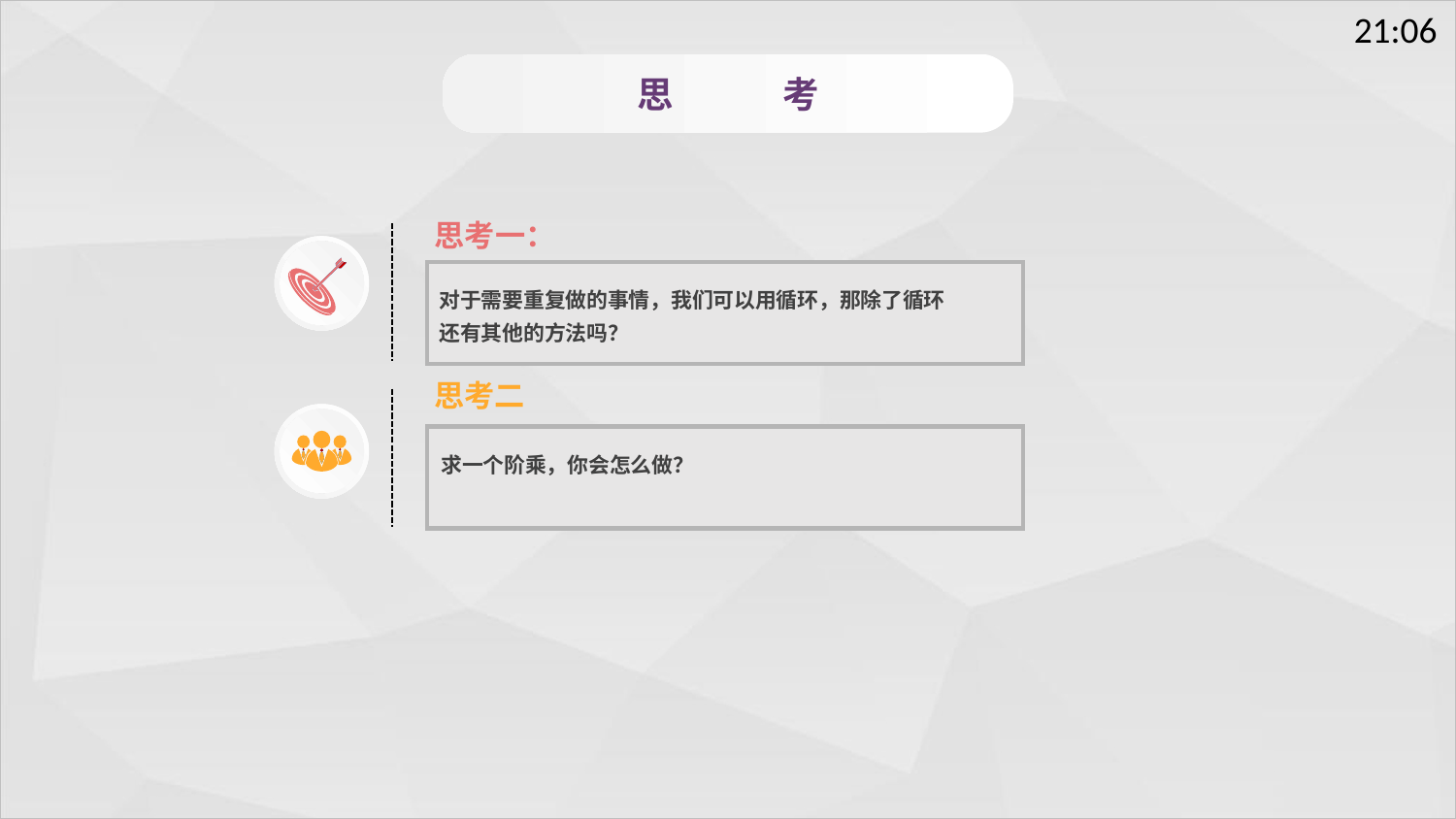

思	考
思考一：

对于需要重复做的事情，我们可以用循环，那除了循环还有其他的方法吗？
思考二

求一个阶乘，你会怎么做？